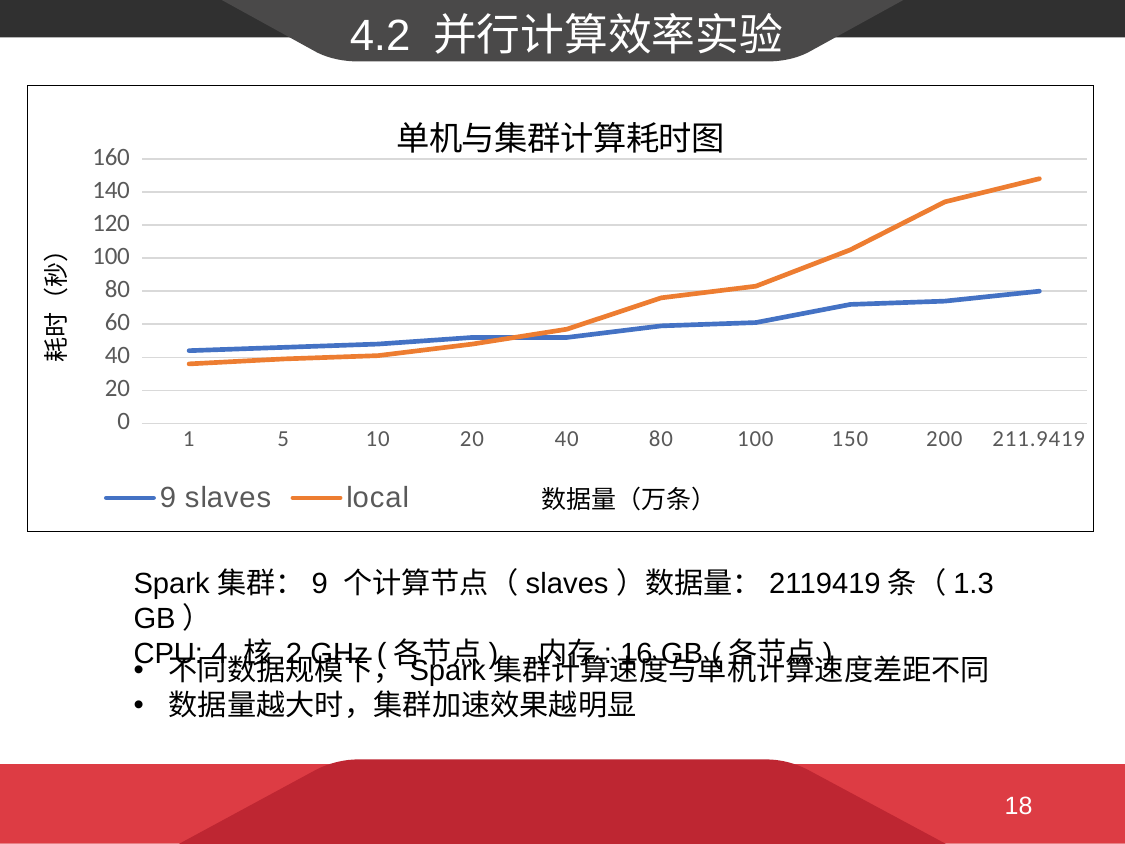

4.2 并行计算效率实验

### Chart: 单机与集群计算耗时图

| Category | 9 slaves | local |
|---|---|---|
| 1 | 44.0 | 36.0 |
| 5 | 46.00000000000001 | 39.0 |
| 10 | 48.0 | 41.0 |
| 20 | 52.00000000000001 | 48.0 |
| 40 | 52.00000000000001 | 57.0 |
| 80 | 59.0 | 76.0 |
| 100 | 60.99999999999999 | 83.0 |
| 150 | 72.0 | 105.0 |
| 200 | 74.0 | 134.0 |
| 211.9419 | 80.0 | 148.0 |
Spark集群：9 个计算节点（slaves）数据量：2119419条（1.3 GB）
CPU: 4 核 2 GHz (各节点)    内存: 16 GB (各节点)
不同数据规模下，Spark集群计算速度与单机计算速度差距不同
数据量越大时，集群加速效果越明显

18